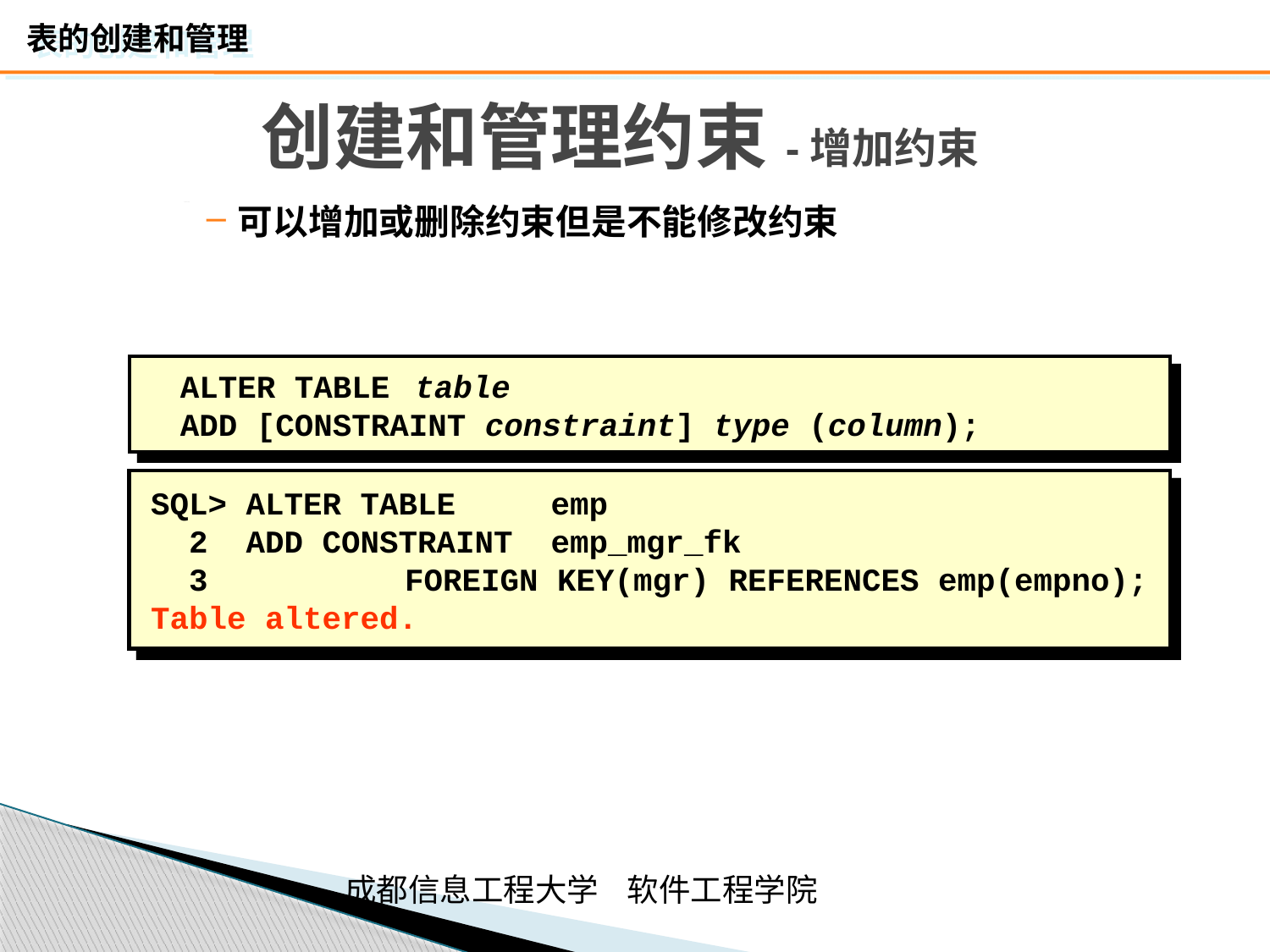

# 创建和管理约束-增加约束
可以增加或删除约束但是不能修改约束
  ALTER TABLE	 table
  ADD [CONSTRAINT constraint] type (column);
SQL> ALTER TABLE     emp
  2  ADD CONSTRAINT  emp_mgr_fk
  3  		FOREIGN KEY(mgr) REFERENCES emp(empno);
Table altered.